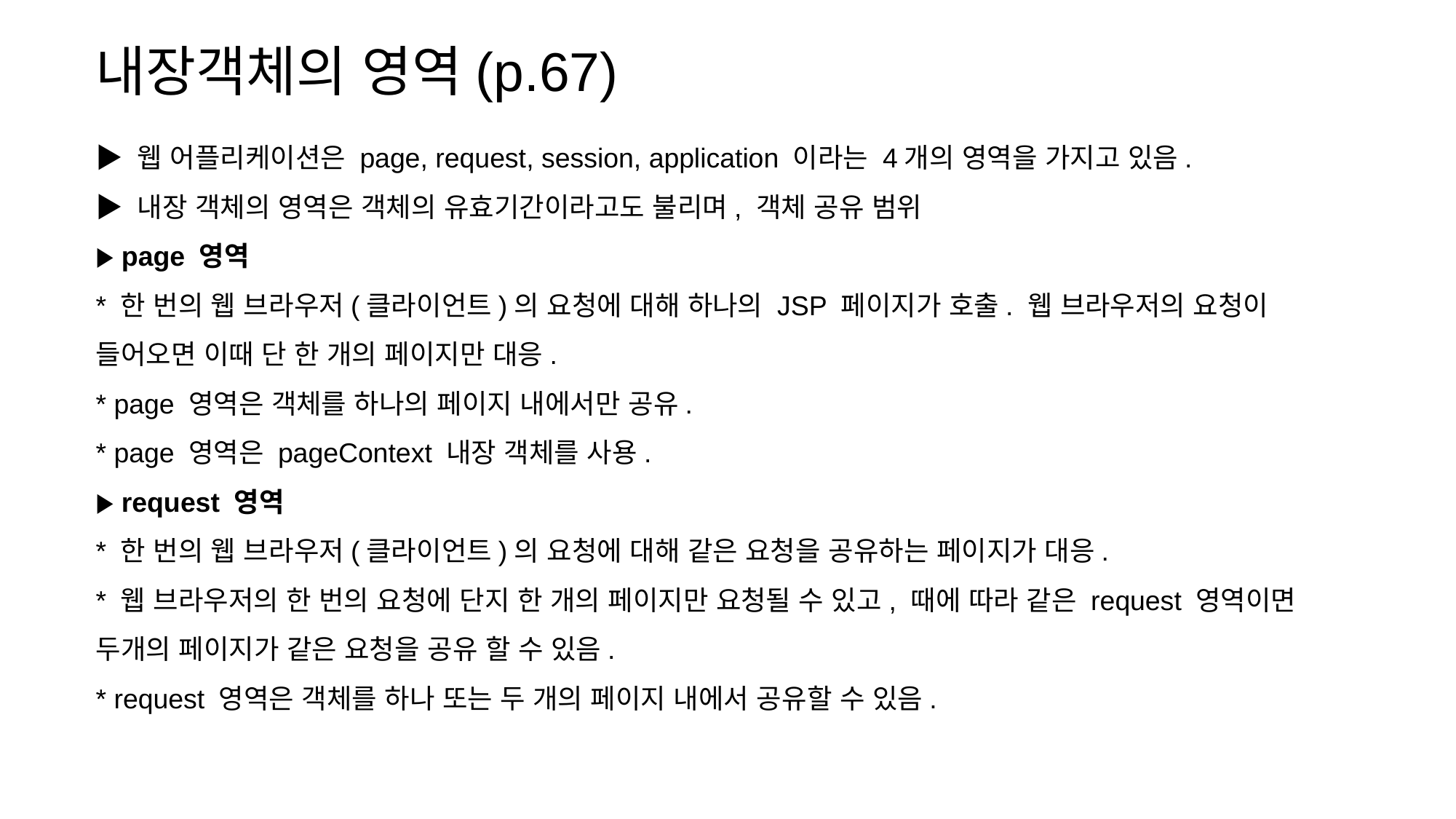

내장객체의 영역(p.67)
▶ 웹 어플리케이션은 page, request, session, application 이라는 4개의 영역을 가지고 있음.
▶ 내장 객체의 영역은 객체의 유효기간이라고도 불리며, 객체 공유 범위
▶ page 영역
* 한 번의 웹 브라우저(클라이언트)의 요청에 대해 하나의 JSP 페이지가 호출. 웹 브라우저의 요청이 들어오면 이때 단 한 개의 페이지만 대응.
* page 영역은 객체를 하나의 페이지 내에서만 공유.
* page 영역은 pageContext 내장 객체를 사용.
▶ request 영역
* 한 번의 웹 브라우저(클라이언트)의 요청에 대해 같은 요청을 공유하는 페이지가 대응.
* 웹 브라우저의 한 번의 요청에 단지 한 개의 페이지만 요청될 수 있고, 때에 따라 같은 request 영역이면 두개의 페이지가 같은 요청을 공유 할 수 있음.
* request 영역은 객체를 하나 또는 두 개의 페이지 내에서 공유할 수 있음.